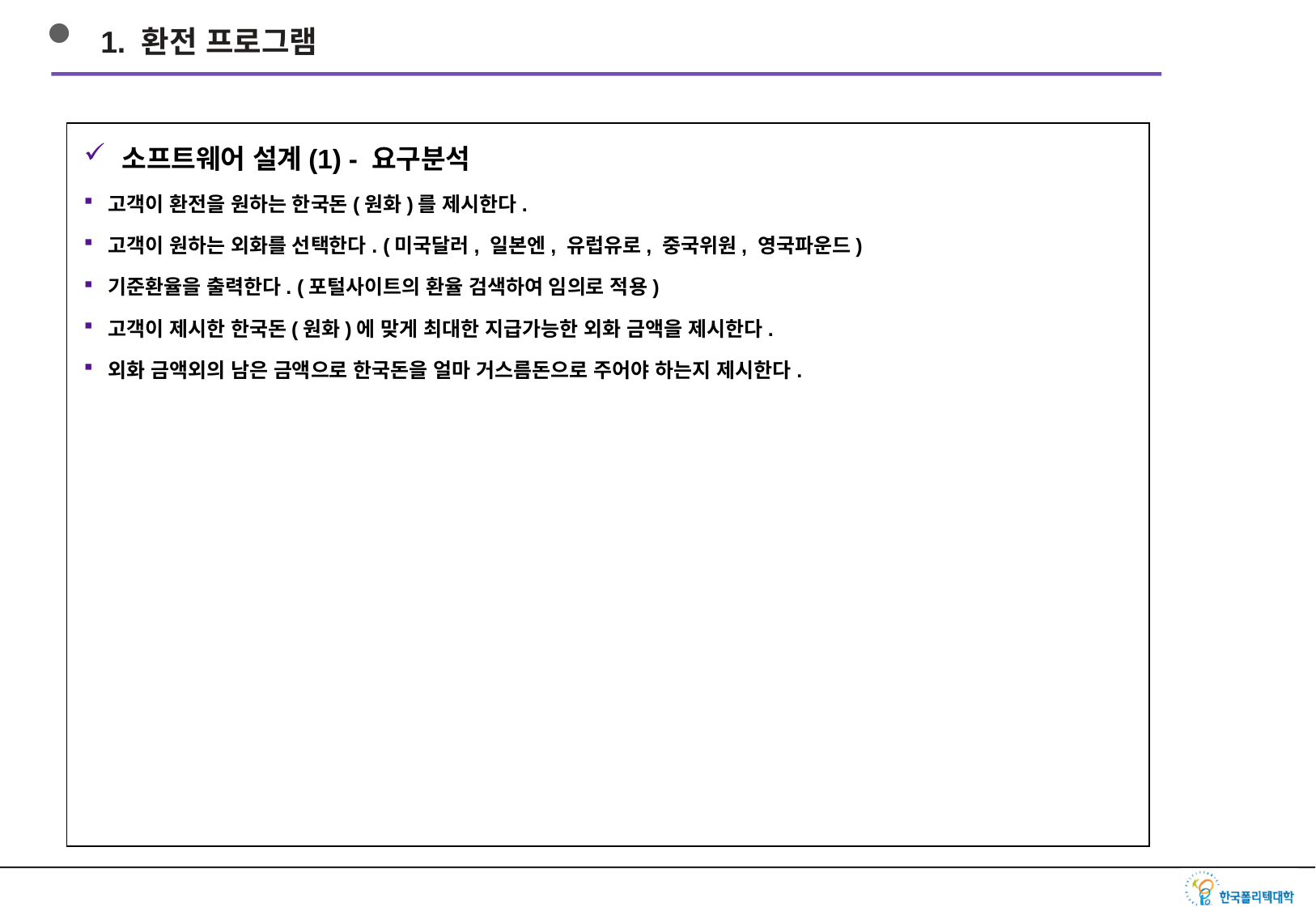

1. 환전 프로그램
소프트웨어 설계(1) - 요구분석
고객이 환전을 원하는 한국돈(원화)를 제시한다.
고객이 원하는 외화를 선택한다. (미국달러, 일본엔, 유럽유로, 중국위원, 영국파운드)
기준환율을 출력한다. (포털사이트의 환율 검색하여 임의로 적용)
고객이 제시한 한국돈(원화)에 맞게 최대한 지급가능한 외화 금액을 제시한다.
외화 금액외의 남은 금액으로 한국돈을 얼마 거스름돈으로 주어야 하는지 제시한다.